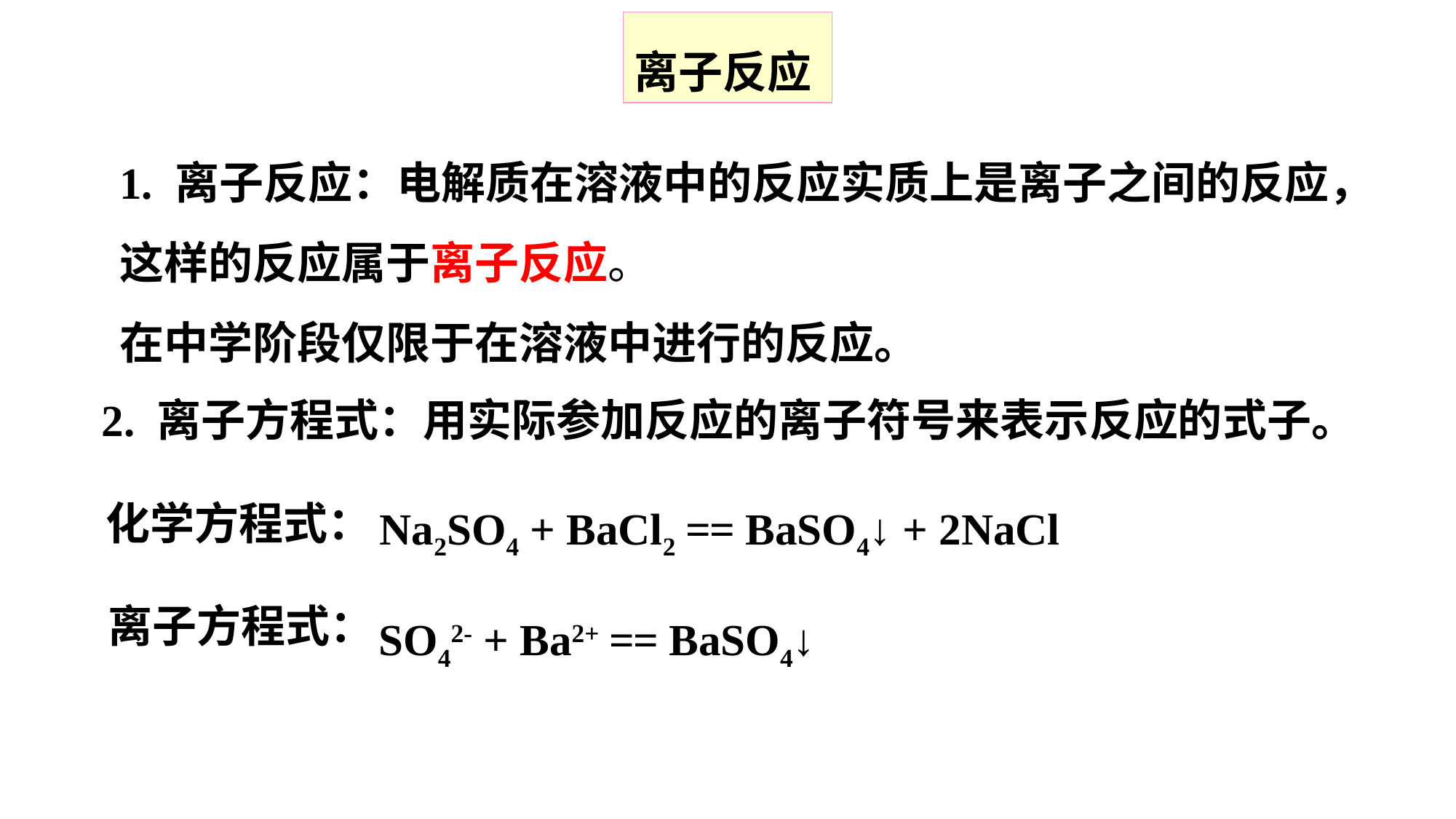

离子反应
1. 离子反应：电解质在溶液中的反应实质上是离子之间的反应，这样的反应属于离子反应。
在中学阶段仅限于在溶液中进行的反应。
2. 离子方程式：用实际参加反应的离子符号来表示反应的式子。
化学方程式：
Na2SO4 + BaCl2 == BaSO4↓ + 2NaCl
离子方程式：
SO42- + Ba2+ == BaSO4↓